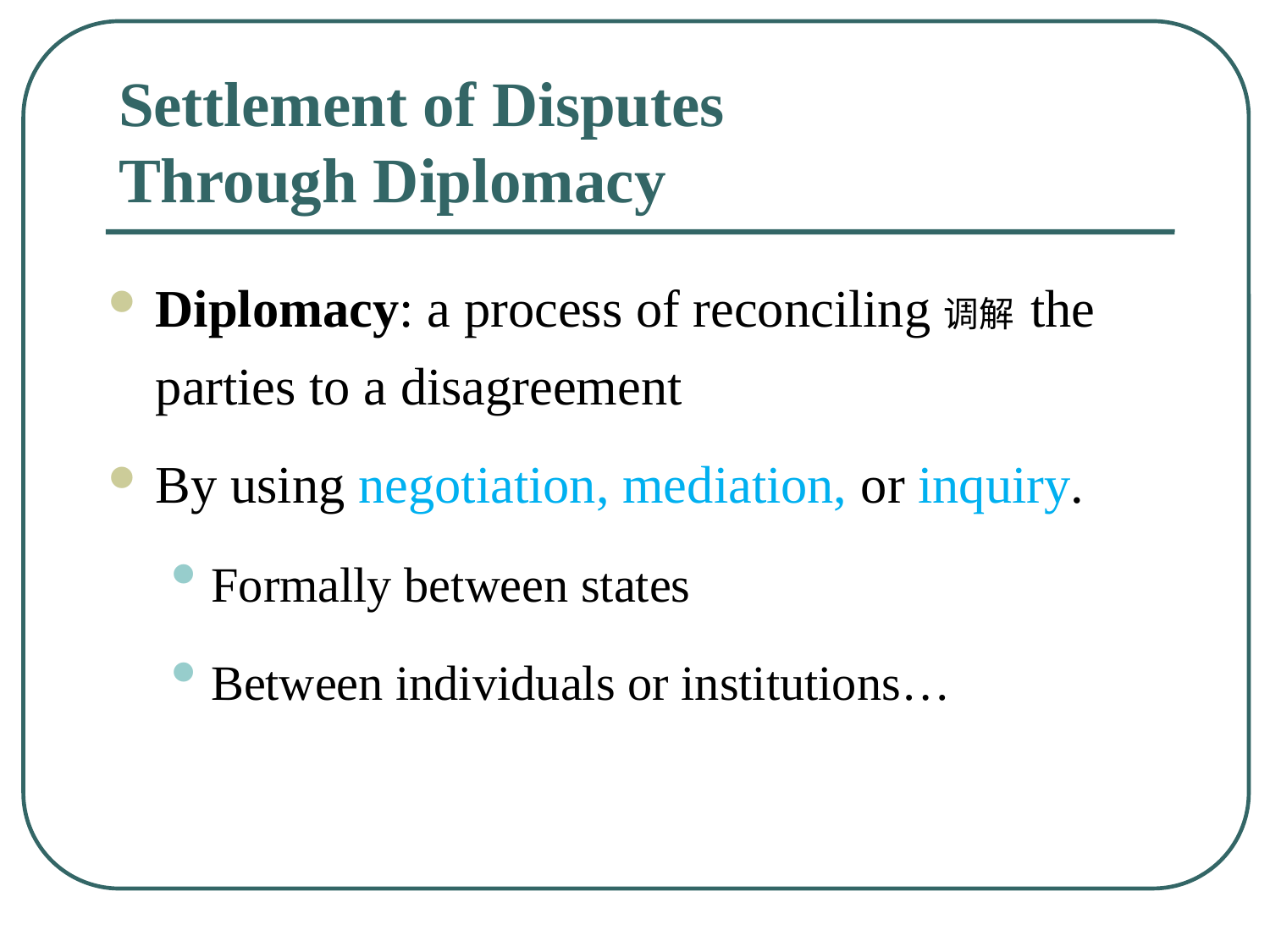

# Settlement of Disputes Through Diplomacy
Diplomacy: a process of reconciling调解 the parties to a disagreement
By using negotiation, mediation, or inquiry.
Formally between states
Between individuals or institutions…